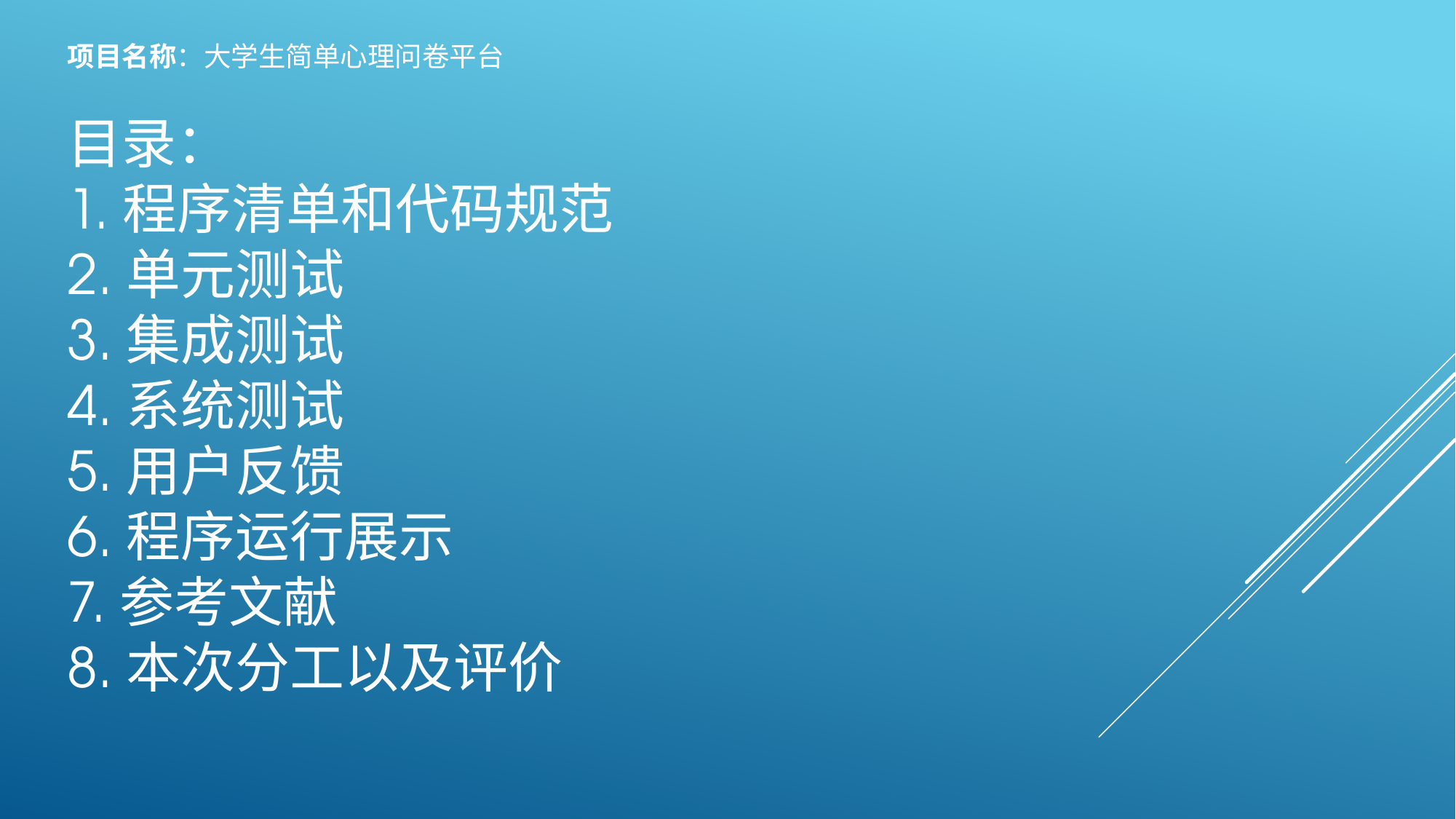

项目名称：大学生简单心理问卷平台
目录：
1.程序清单和代码规范
2.单元测试
3.集成测试
4.系统测试
5.用户反馈
6.程序运行展示
7.参考文献
8.本次分工以及评价